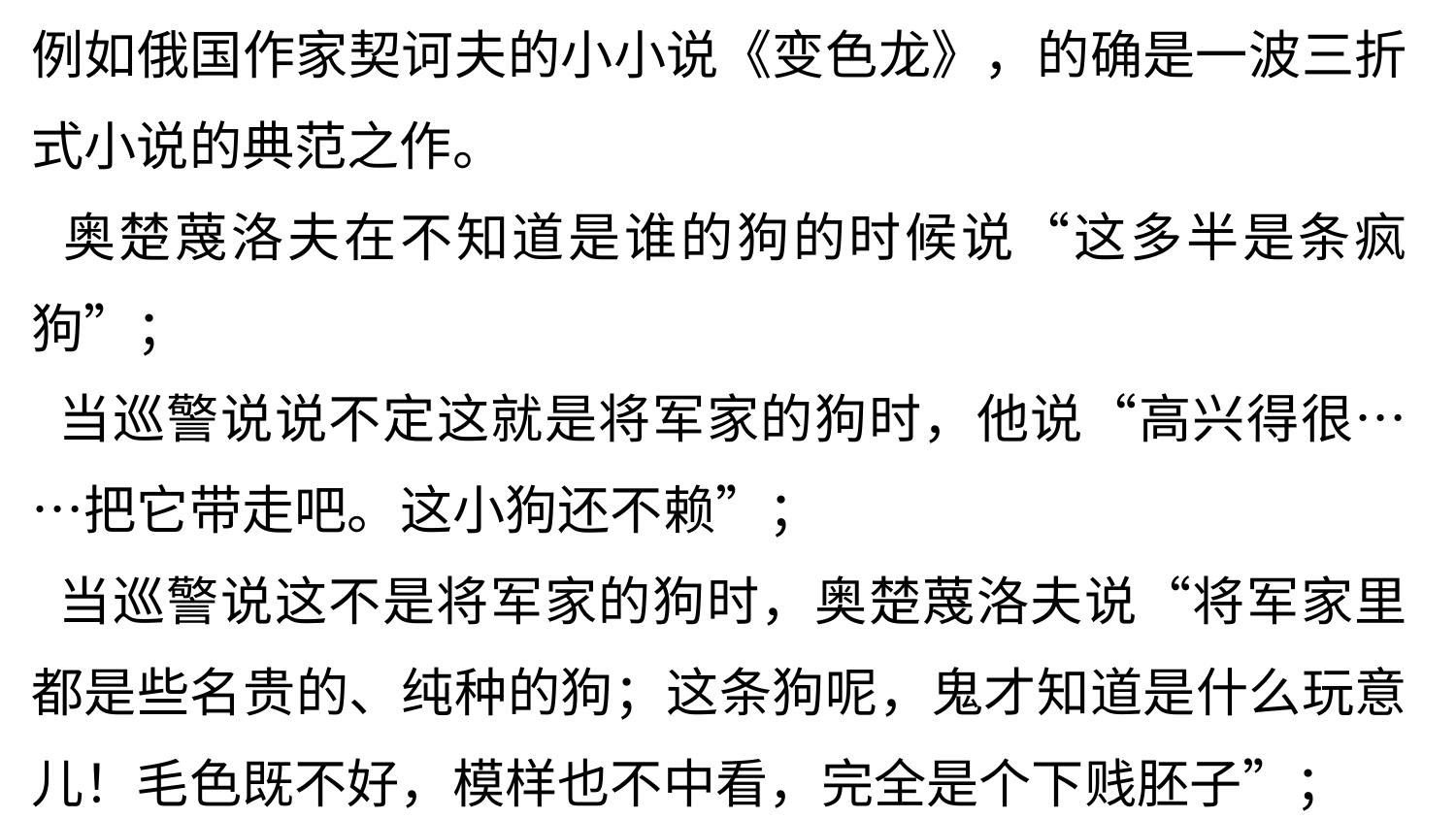

例如俄国作家契诃夫的小小说《变色龙》，的确是一波三折式小说的典范之作。
 奥楚蔑洛夫在不知道是谁的狗的时候说“这多半是条疯狗”；
 当巡警说说不定这就是将军家的狗时，他说“高兴得很……把它带走吧。这小狗还不赖”；
 当巡警说这不是将军家的狗时，奥楚蔑洛夫说“将军家里都是些名贵的、纯种的狗；这条狗呢，鬼才知道是什么玩意儿！毛色既不好，模样也不中看，完全是个下贱胚子”；